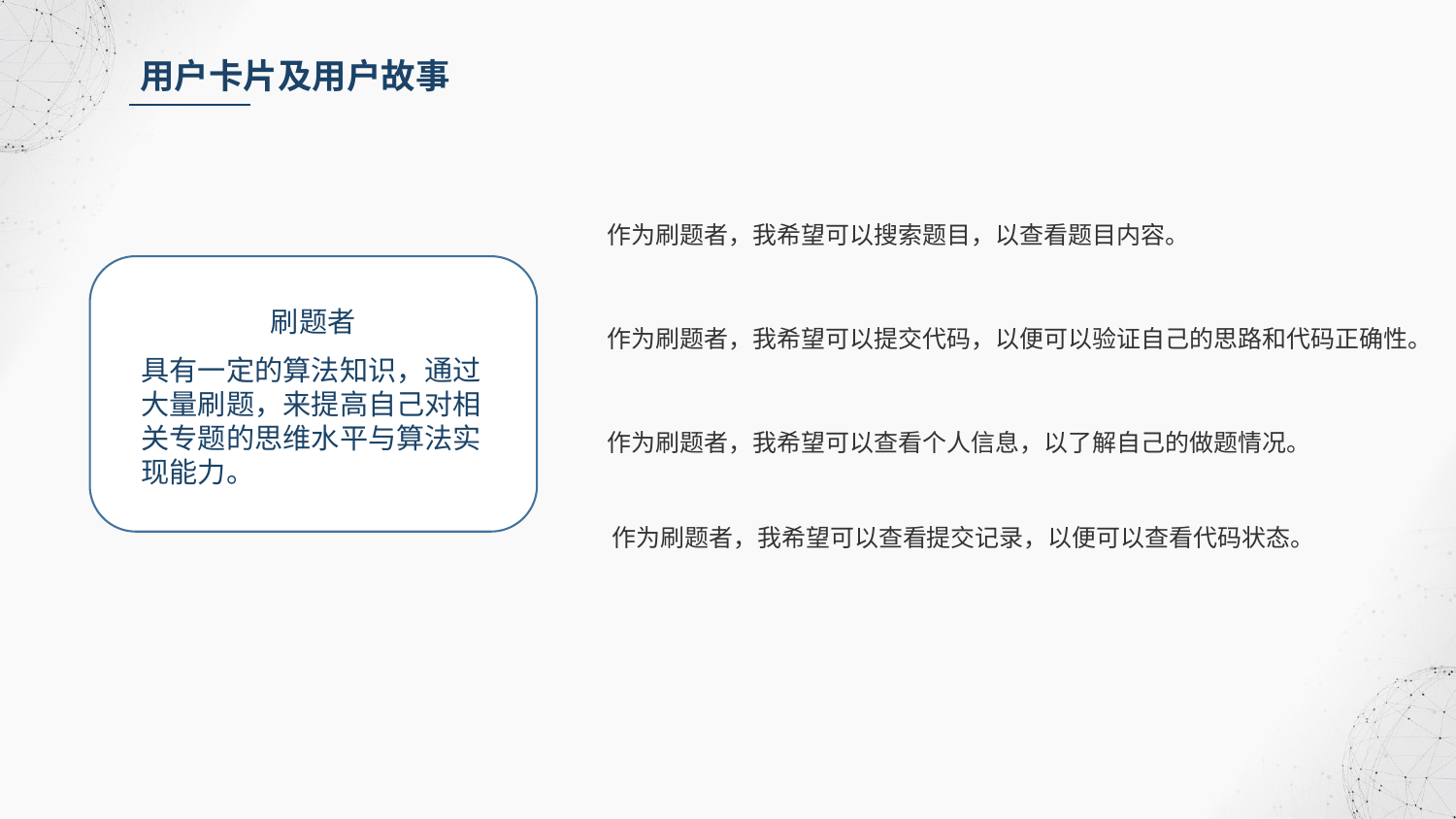

用户卡片及用户故事
作为刷题者，我希望可以搜索题目，以查看题目内容。

刷题者
具有一定的算法知识，通过大量刷题，来提高自己对相关专题的思维水平与算法实现能力。
作为刷题者，我希望可以提交代码，以便可以验证自己的思路和代码正确性。
作为刷题者，我希望可以查看个人信息，以了解自己的做题情况。
作为刷题者，我希望可以查看提交记录，以便可以查看代码状态。